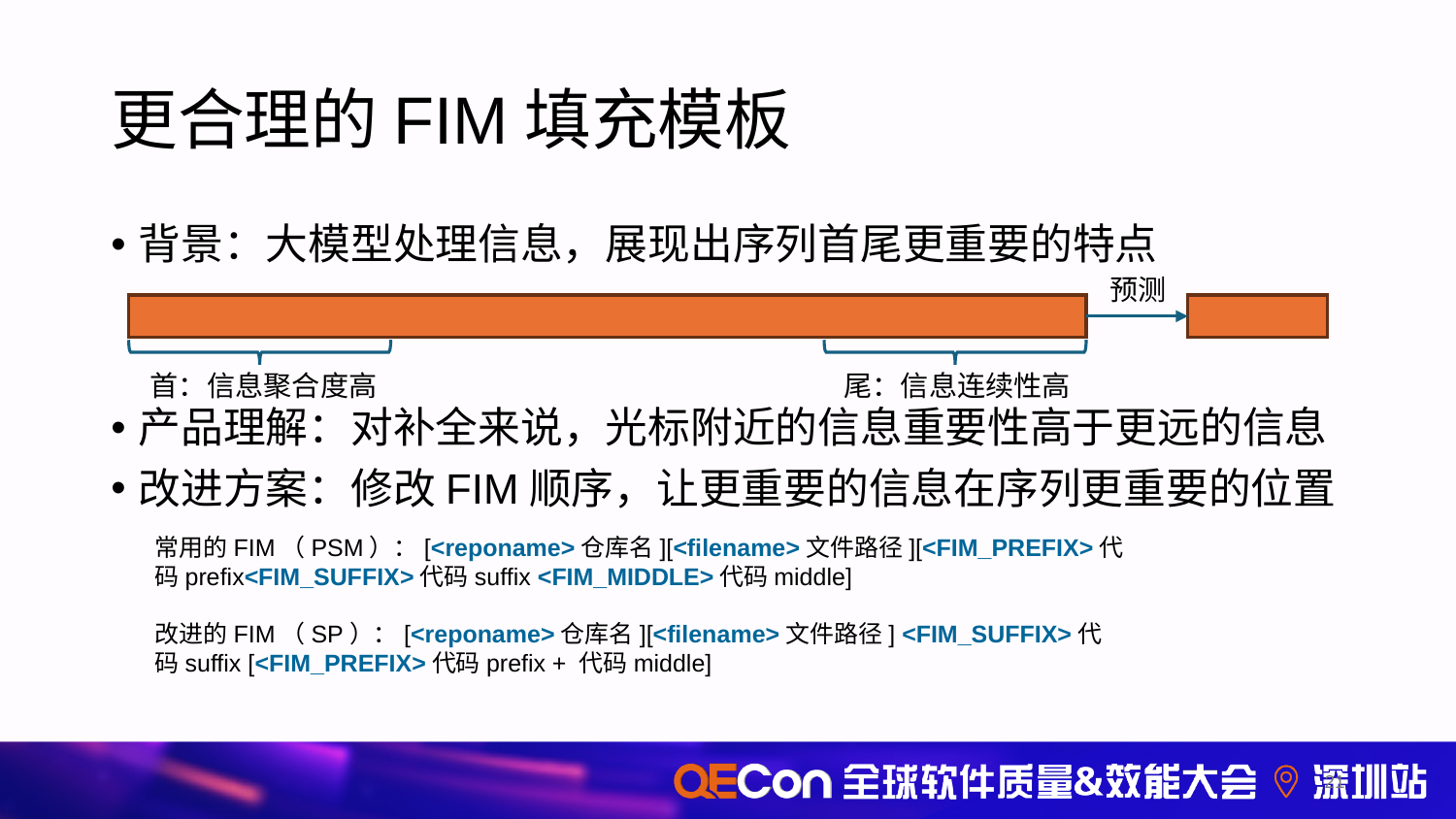

# 更合理的FIM填充模板
背景：大模型处理信息，展现出序列首尾更重要的特点

产品理解：对补全来说，光标附近的信息重要性高于更远的信息
改进方案：修改FIM顺序，让更重要的信息在序列更重要的位置

预测

首：信息聚合度高
尾：信息连续性高
常用的FIM（PSM）：[<reponame>仓库名][<filename>文件路径][<FIM_PREFIX>代码prefix<FIM_SUFFIX>代码suffix <FIM_MIDDLE>代码middle]
改进的FIM（SP）：[<reponame>仓库名][<filename>文件路径] <FIM_SUFFIX>代码suffix [<FIM_PREFIX>代码prefix + 代码middle]
21